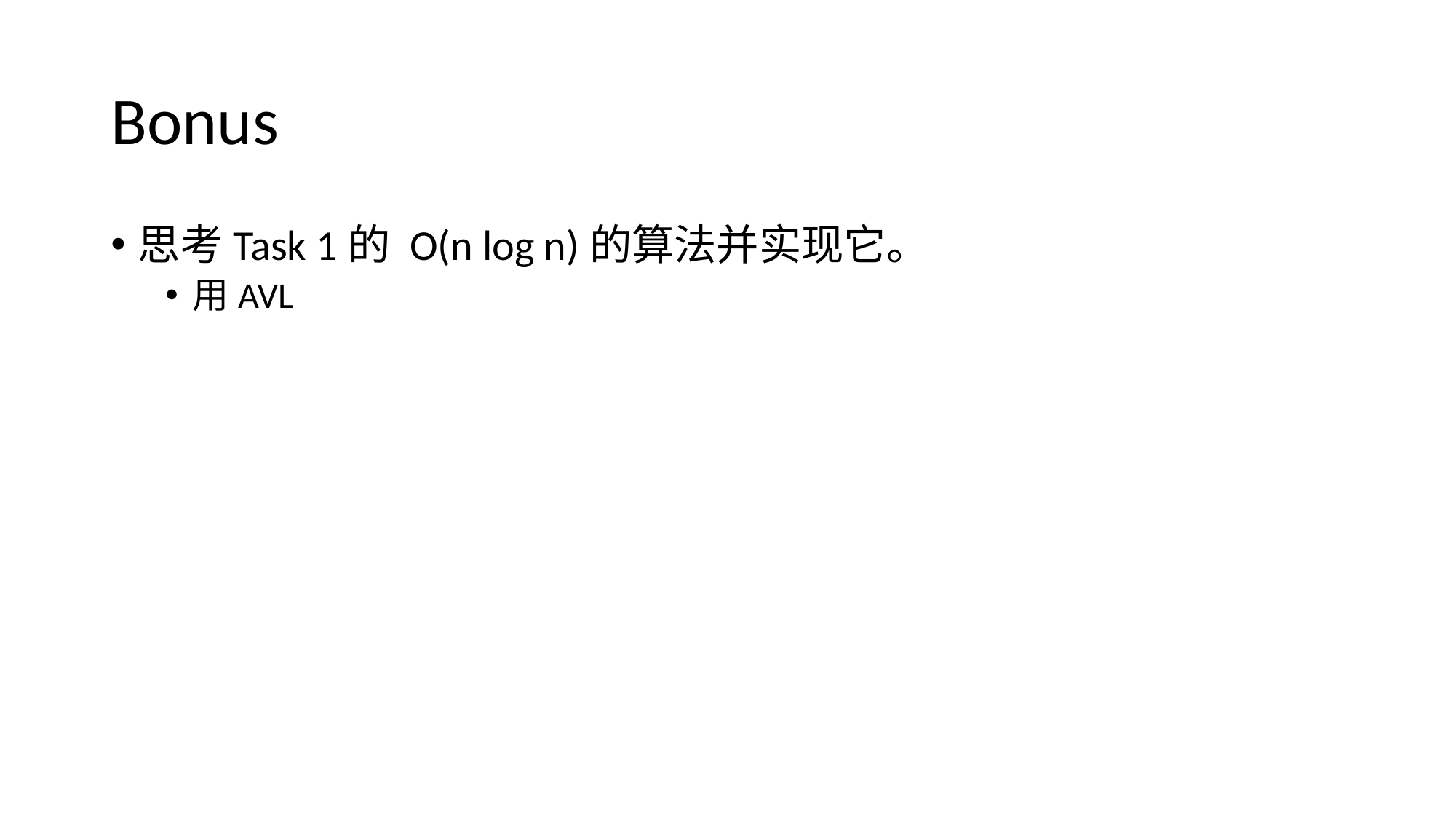

# Bonus
思考Task 1的 O(n log n)的算法并实现它。
用AVL